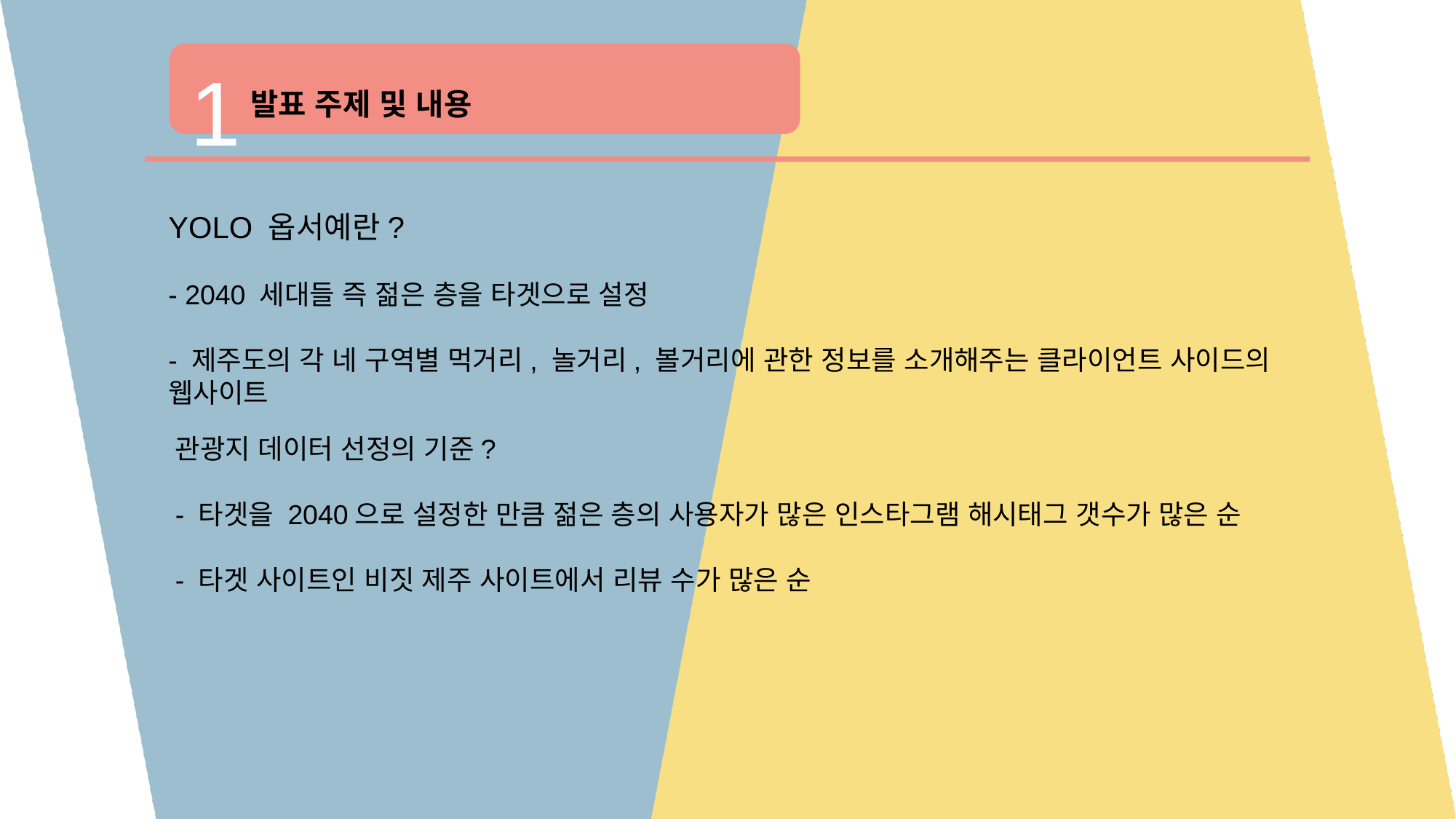

팀원 소개 및 역할 분담
1
 발표 주제 및 내용
YOLO 옵서예란?

- 2040 세대들 즉 젊은 층을 타겟으로 설정

- 제주도의 각 네 구역별 먹거리, 놀거리, 볼거리에 관한 정보를 소개해주는 클라이언트 사이드의 웹사이트

관광지 데이터 선정의 기준?

- 타겟을 2040으로 설정한 만큼 젊은 층의 사용자가 많은 인스타그램 해시태그 갯수가 많은 순

- 타겟 사이트인 비짓 제주 사이트에서 리뷰 수가 많은 순